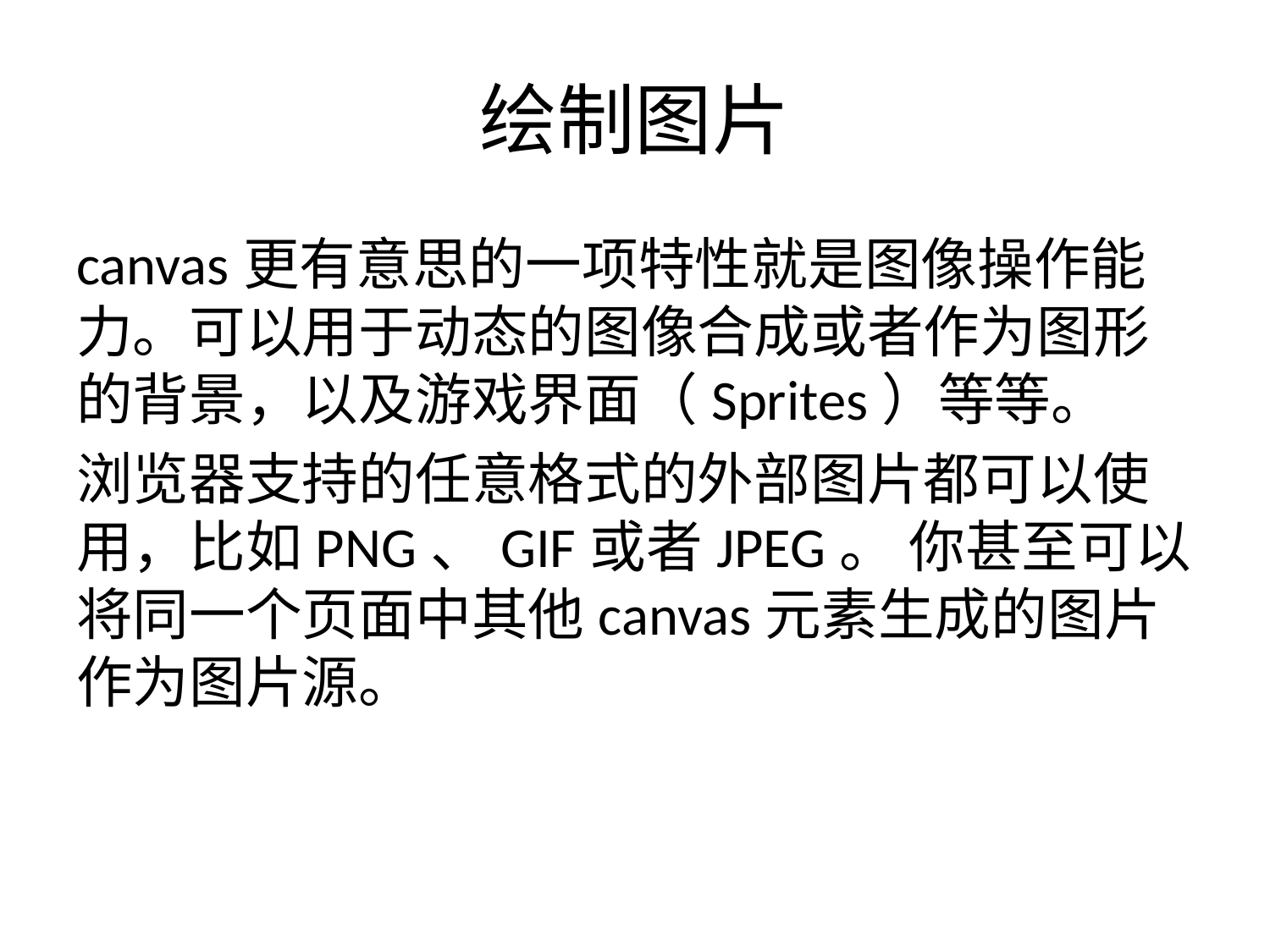

# 绘制图片
canvas更有意思的一项特性就是图像操作能力。可以用于动态的图像合成或者作为图形的背景，以及游戏界面（Sprites）等等。
浏览器支持的任意格式的外部图片都可以使用，比如PNG、GIF或者JPEG。 你甚至可以将同一个页面中其他canvas元素生成的图片作为图片源。